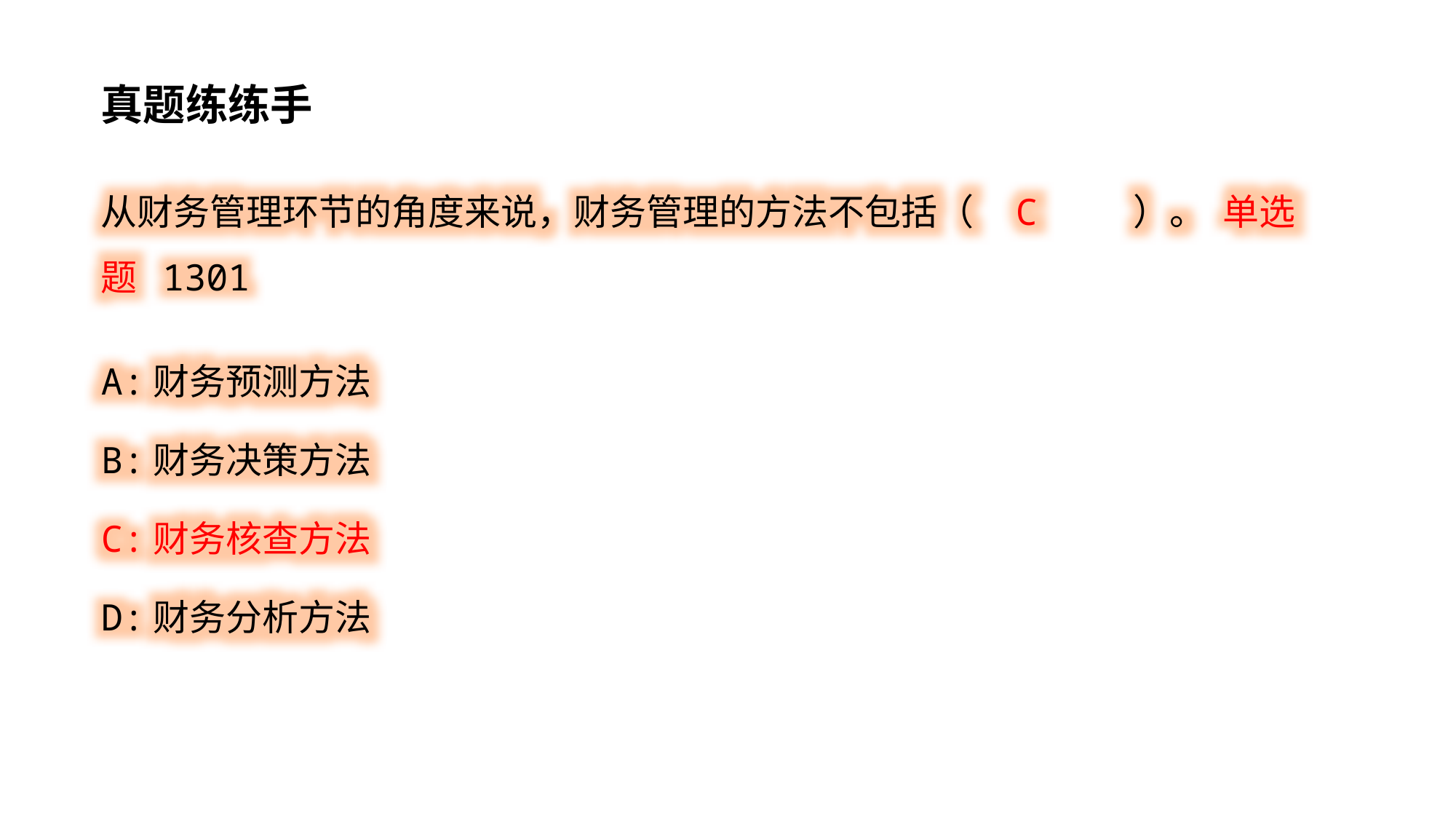

真题练练手
从财务管理环节的角度来说，财务管理的方法不包括（    C    ）。  单选题  1301

A:财务预测方法

B:财务决策方法

C:财务核查方法

D:财务分析方法